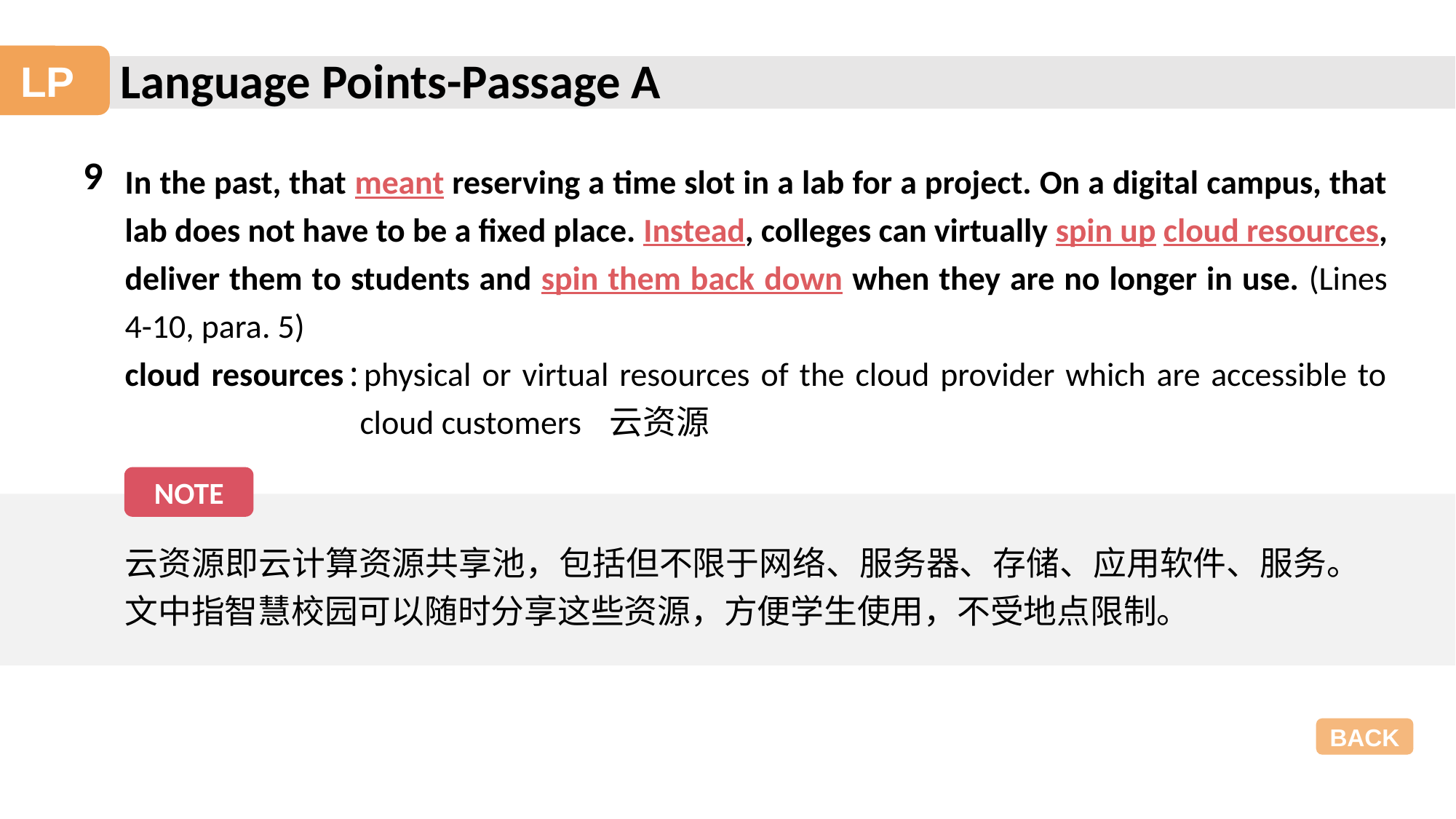

Language Points-Passage A
LP

9
In the past, that meant reserving a time slot in a lab for a project. On a digital campus, that lab does not have to be a fixed place. Instead, colleges can virtually spin up cloud resources, deliver them to students and spin them back down when they are no longer in use. (Lines 4-10, para. 5)
cloud resources:physical or virtual resources of the cloud provider which are accessible to cloud customers 云资源
NOTE

云资源即云计算资源共享池，包括但不限于网络、服务器、存储、应用软件、服务。文中指智慧校园可以随时分享这些资源，方便学生使用，不受地点限制。
BACK